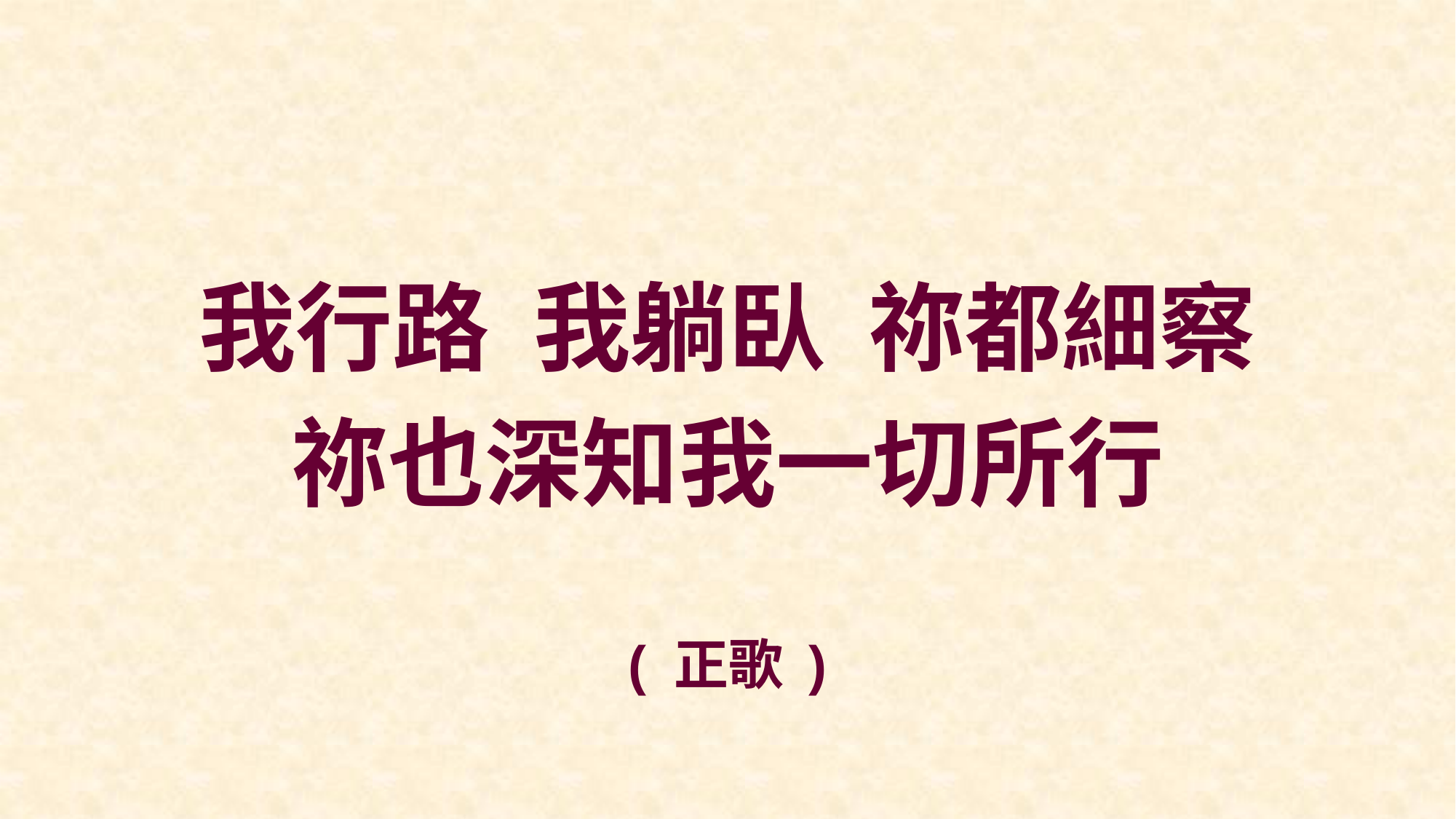

我行路  我躺臥  祢都細察
祢也深知我一切所行
( 正歌 )